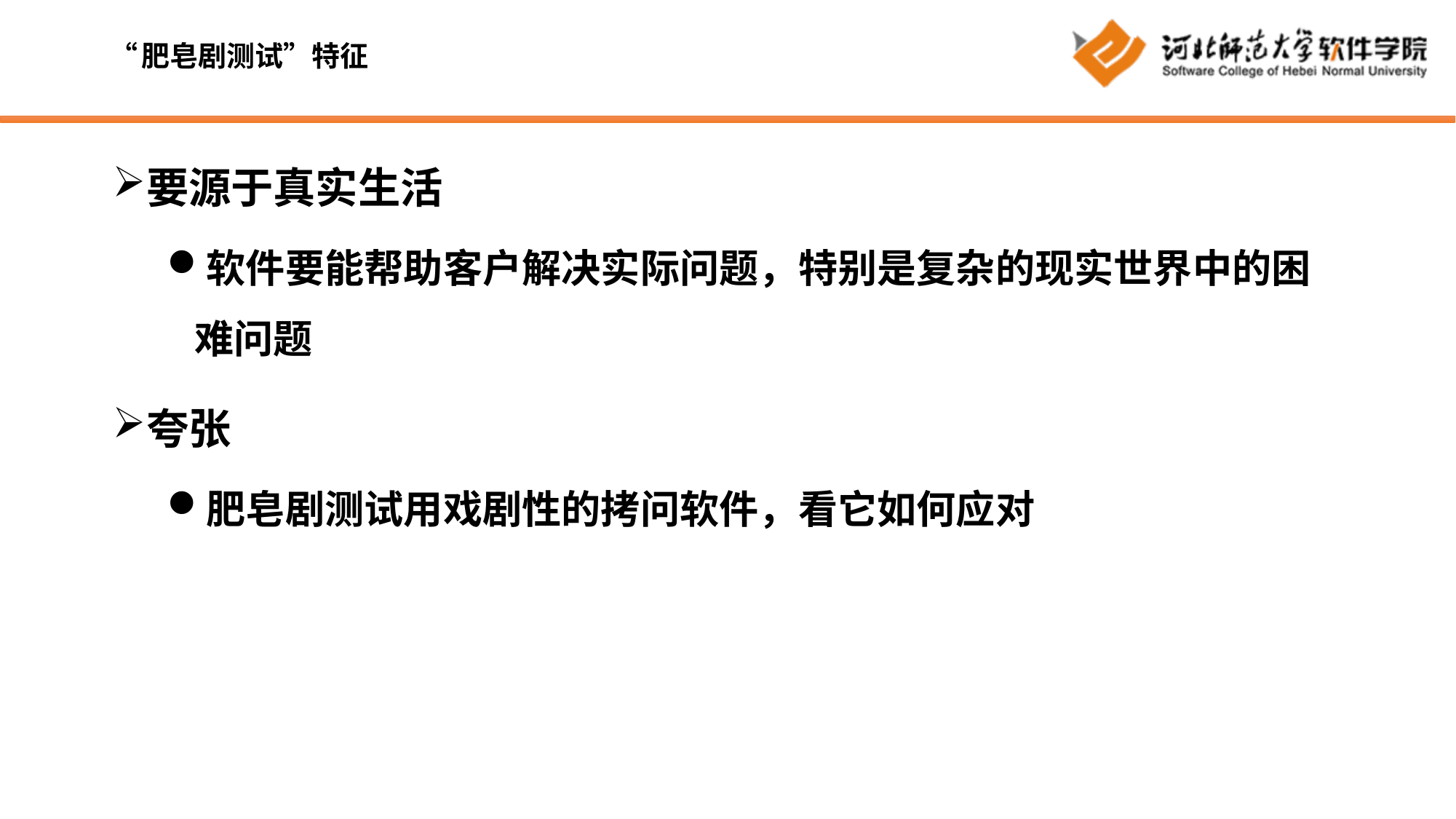

# “肥皂剧测试”特征
要源于真实生活
软件要能帮助客户解决实际问题，特别是复杂的现实世界中的困难问题
夸张
肥皂剧测试用戏剧性的拷问软件，看它如何应对